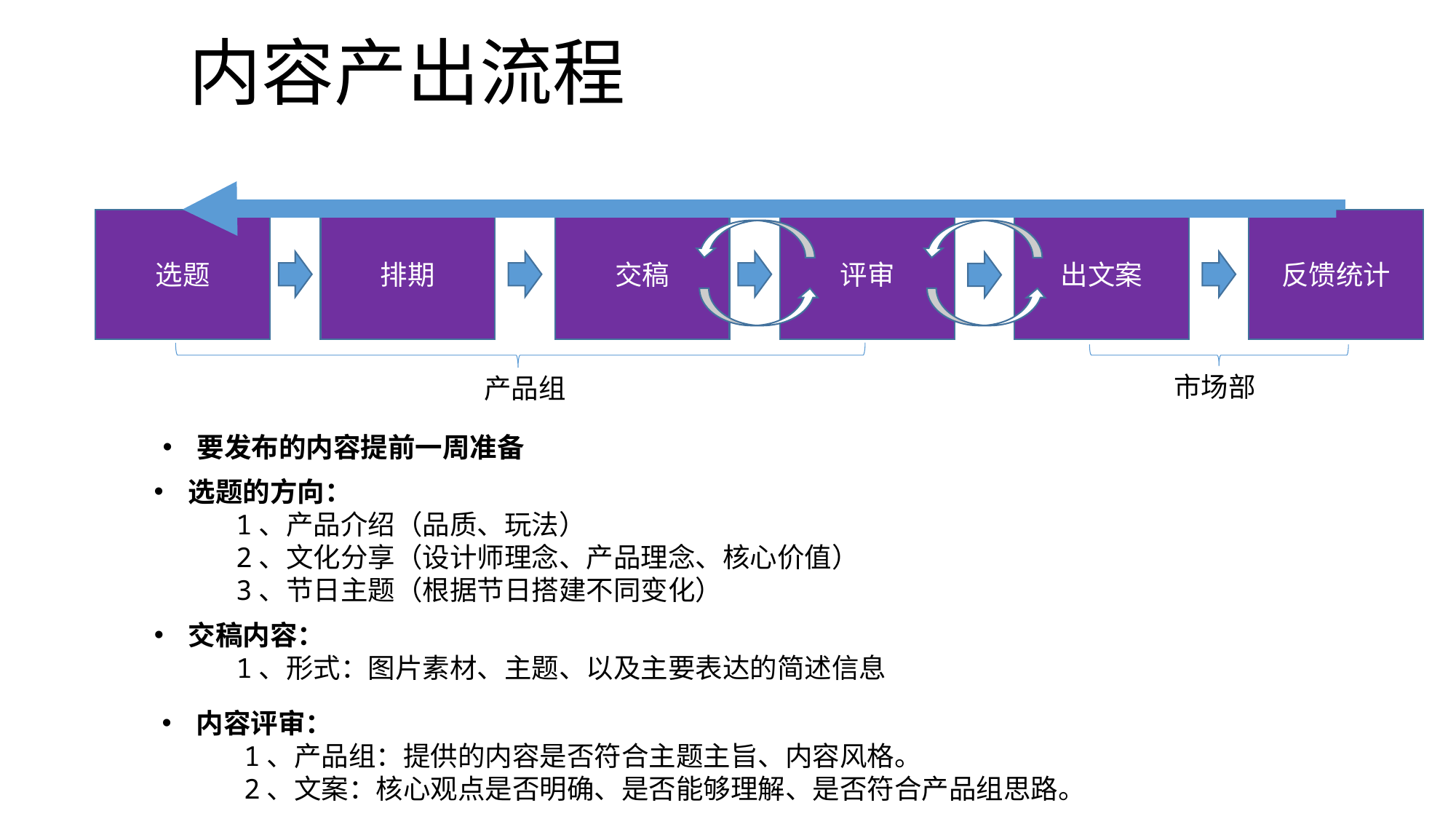

内容产出流程

选题
排期
交稿
评审
出文案
反馈统计

市场部
产品组
要发布的内容提前一周准备
选题的方向：
     1、产品介绍（品质、玩法）
     2、文化分享（设计师理念、产品理念、核心价值）
     3、节日主题（根据节日搭建不同变化）
交稿内容：
     1、形式：图片素材、主题、以及主要表达的简述信息
内容评审：
     1、产品组：提供的内容是否符合主题主旨、内容风格。
     2、文案：核心观点是否明确、是否能够理解、是否符合产品组思路。